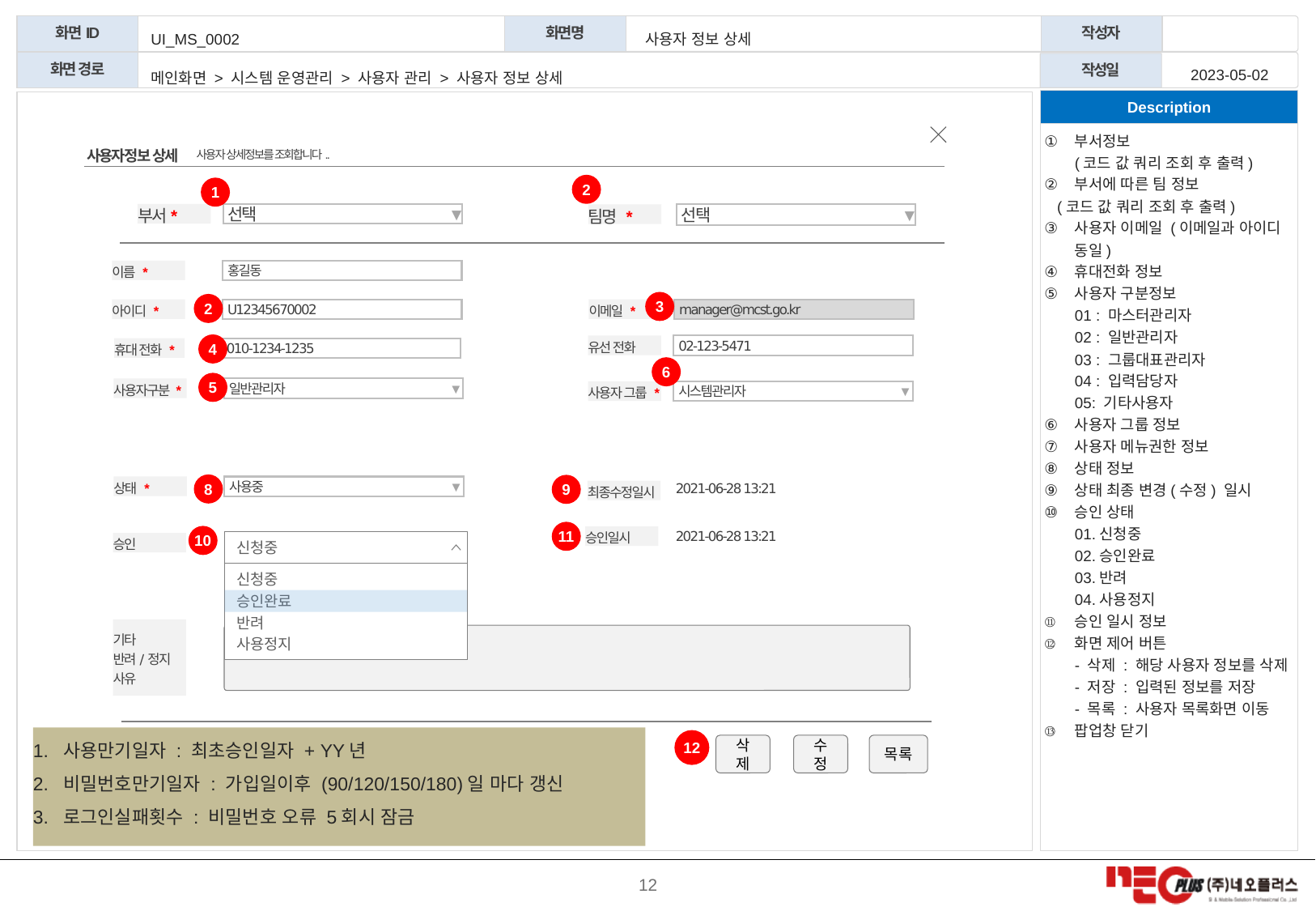

UI_MS_0002
 사용자 정보 상세

2023-05-02
메인화면 > 시스템 운영관리 > 사용자 관리 > 사용자 정보 상세

부서정보
(코드 값 쿼리 조회 후 출력)
부서에 따른 팀 정보
   (코드 값 쿼리 조회 후 출력)
사용자 이메일 (이메일과 아이디 동일)
휴대전화 정보
사용자 구분정보
01 : 마스터관리자
02 : 일반관리자
03 : 그룹대표관리자
04 : 입력담당자
05: 기타사용자
사용자 그룹 정보
사용자 메뉴권한 정보
상태 정보
상태 최종 변경(수정) 일시
승인 상태
01.신청중
02.승인완료
03.반려
04.사용정지
승인 일시 정보
화면 제어 버튼
- 삭제 : 해당 사용자 정보를 삭제
- 저장 : 입력된 정보를 저장
- 목록 : 사용자 목록화면 이동
팝업창 닫기

사용자 상세정보를 조회합니다..
사용자정보 상세
2
1
부서*
선택
▼
▼
선택
팀명 *
이름 *
홍길동
3
2
아이디 *
U12345670002
이메일 *
manager@mcst.go.kr
4
유선 전화
02-123-5471
휴대 전화 *
010-1234-1235
6
5
사용자구분 *
일반관리자
▼
사용자 그룹 *
시스템관리자
▼
8
9
상태 *
사용중
▼
2021-06-28 13:21
최종수정일시
11
승인일시
2021-06-28 13:21
10
신청중

신청중
승인완료
반려
사용정지

승인
기타
반려/정지
사유

사용만기일자 : 최초승인일자 + YY년
비밀번호만기일자 : 가입일이후 (90/120/150/180)일 마다 갱신
로그인실패횟수 : 비밀번호 오류 5회시 잠금
12
삭제
수정
목록